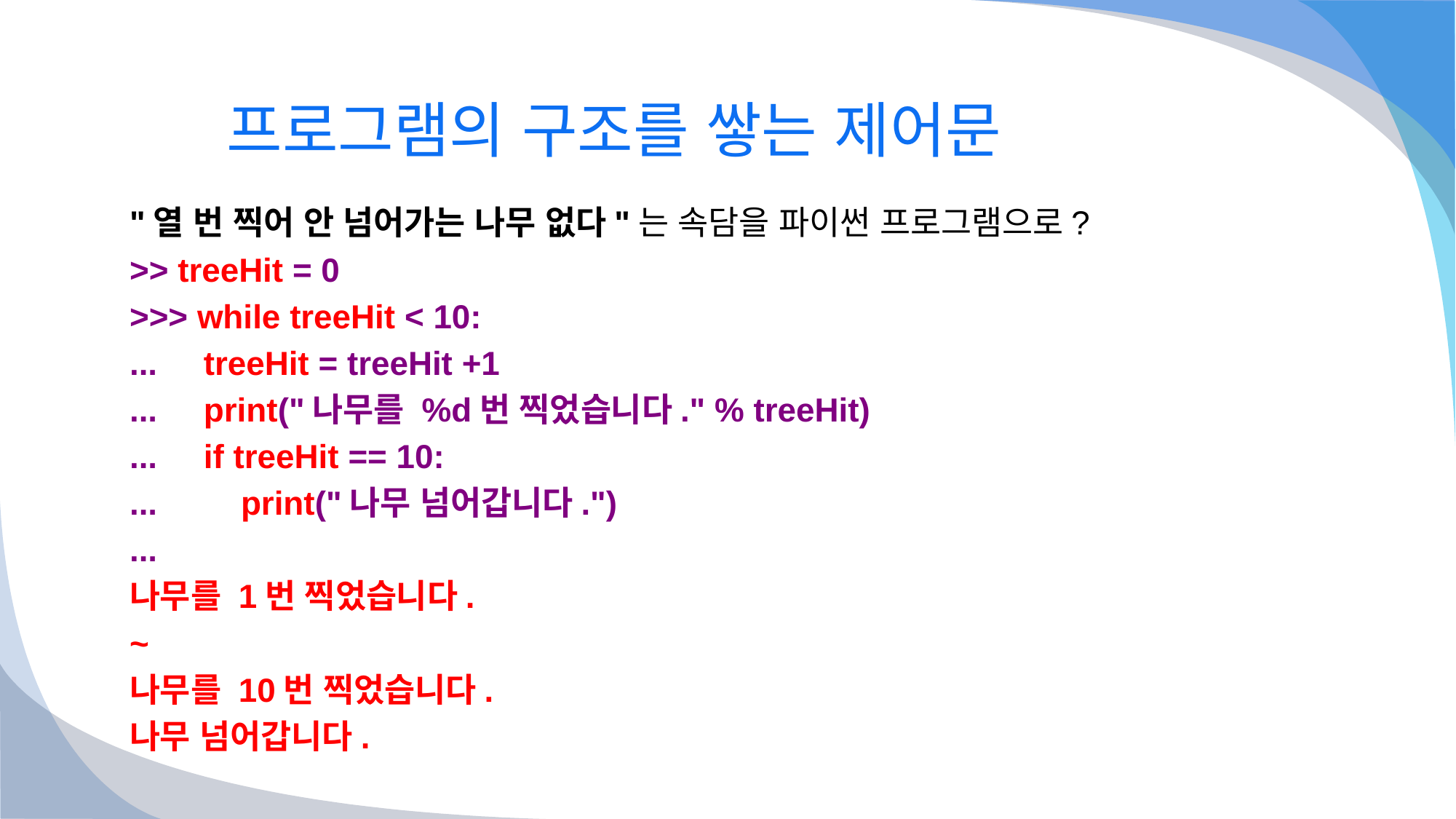

# 프로그램의 구조를 쌓는 제어문
"열 번 찍어 안 넘어가는 나무 없다"는 속담을 파이썬 프로그램으로?
>> treeHit = 0
>>> while treeHit < 10:
...     treeHit = treeHit +1
...     print("나무를 %d번 찍었습니다." % treeHit)
...     if treeHit == 10:
...         print("나무 넘어갑니다.")
...
나무를 1번 찍었습니다.
~
나무를 10번 찍었습니다.
나무 넘어갑니다.